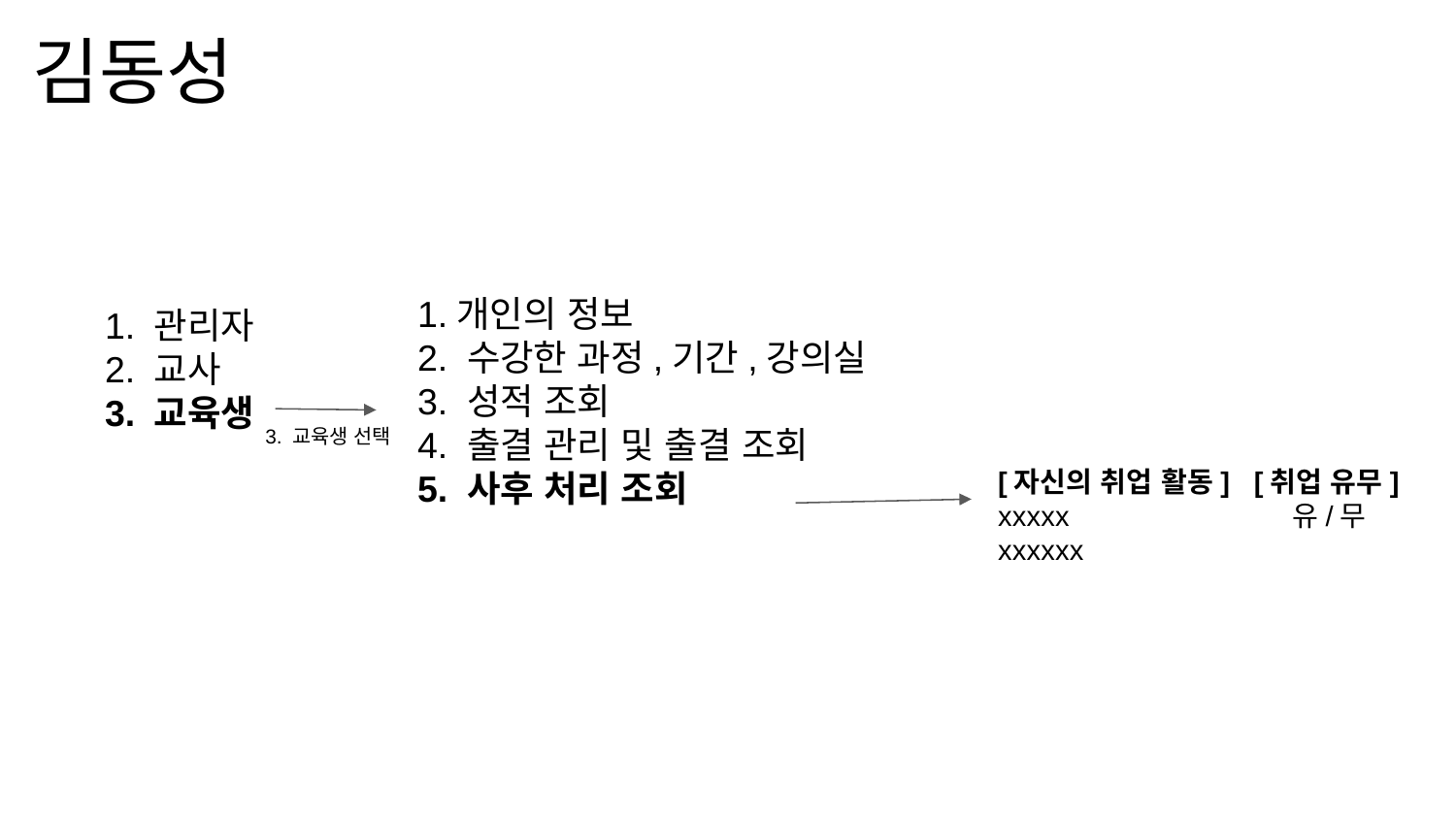

# 김동성
1.개인의 정보
2. 수강한 과정,기간,강의실
3. 성적 조회
4. 출결 관리 및 출결 조회
5. 사후 처리 조회

1. 관리자
2. 교사
3. 교육생

3. 교육생 선택

[자신의 취업 활동]   [취업 유무]
xxxxx                           유/무
xxxxxx